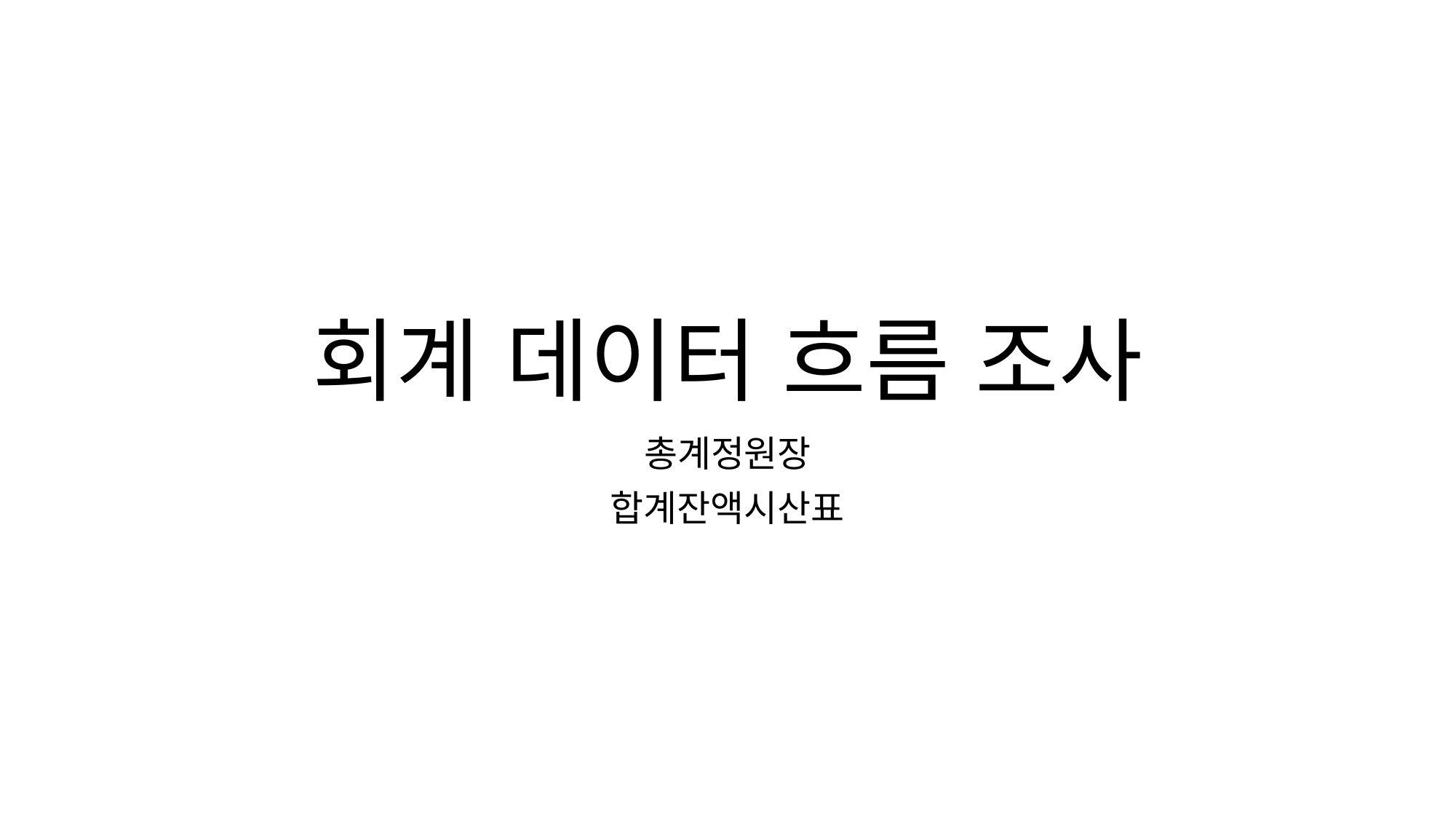

# 회계 데이터 흐름 조사
총계정원장
합계잔액시산표